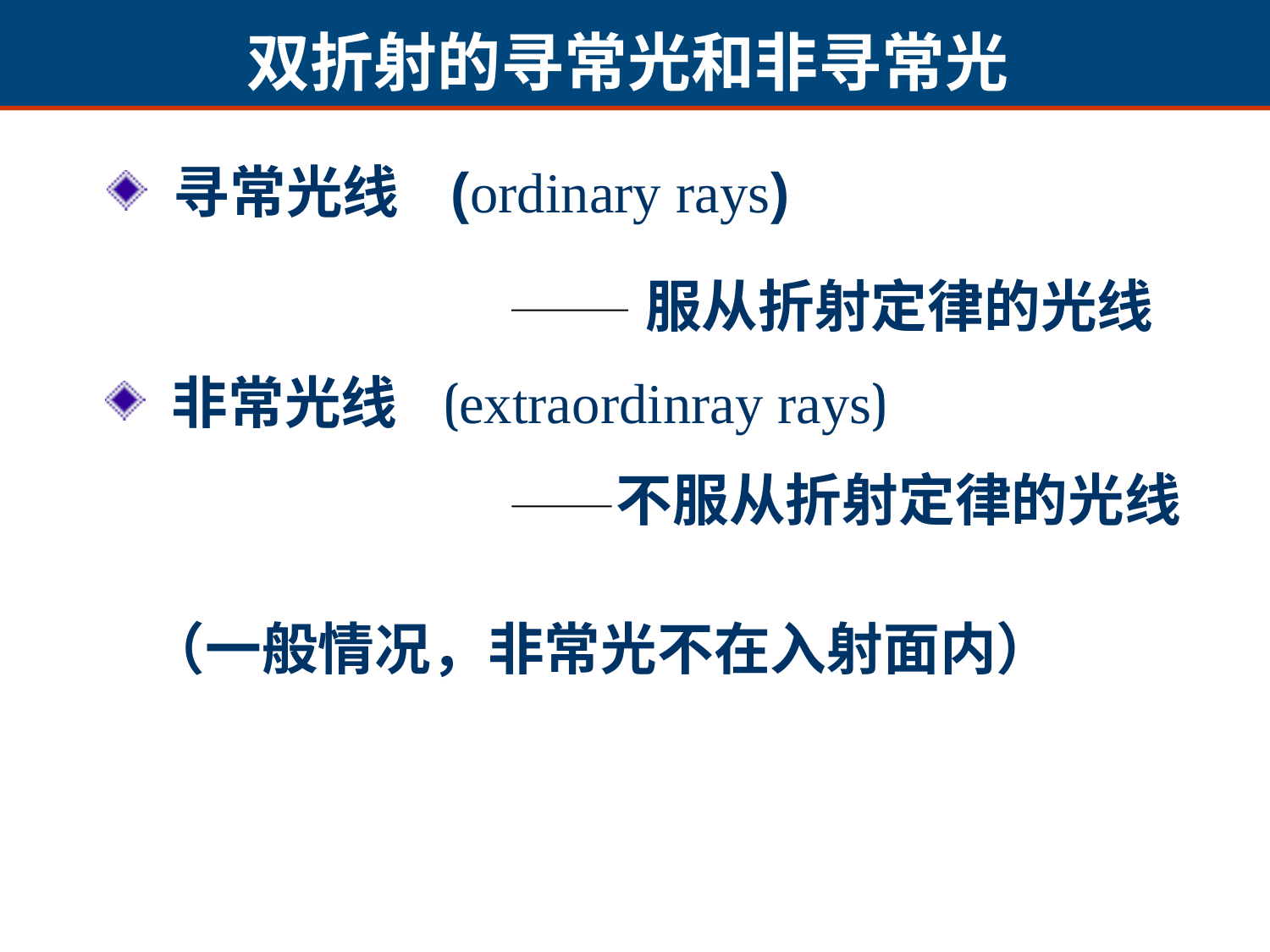

双折射的寻常光和非寻常光
 寻常光线
(ordinary rays)
服从折射定律的光线

 非常光线
(extraordinray rays)
不服从折射定律的光线

（一般情况，非常光不在入射面内）